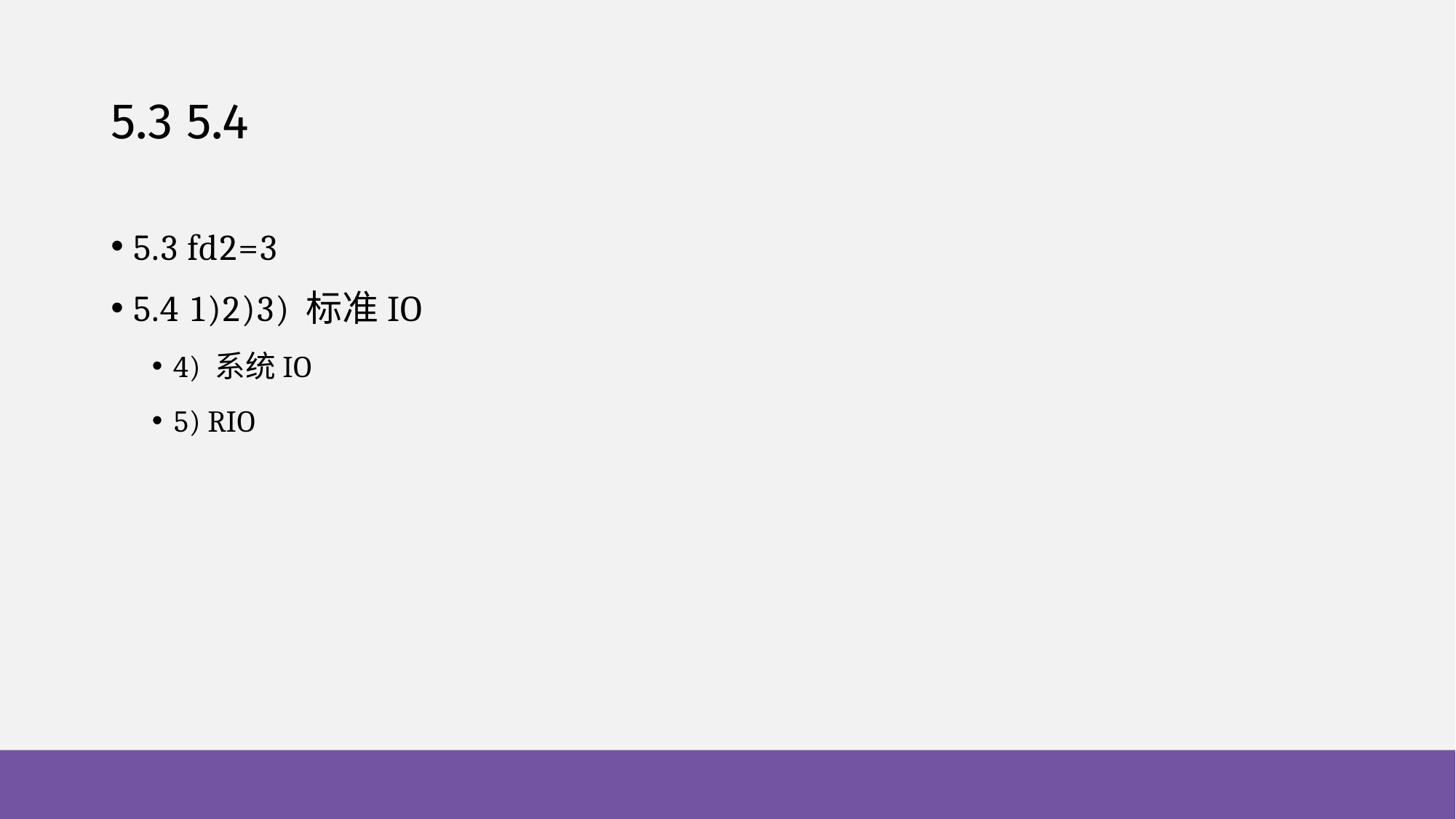

# 5.3 5.4
5.3 fd2=3
5.4 1)2)3) 标准IO
4) 系统IO
5) RIO